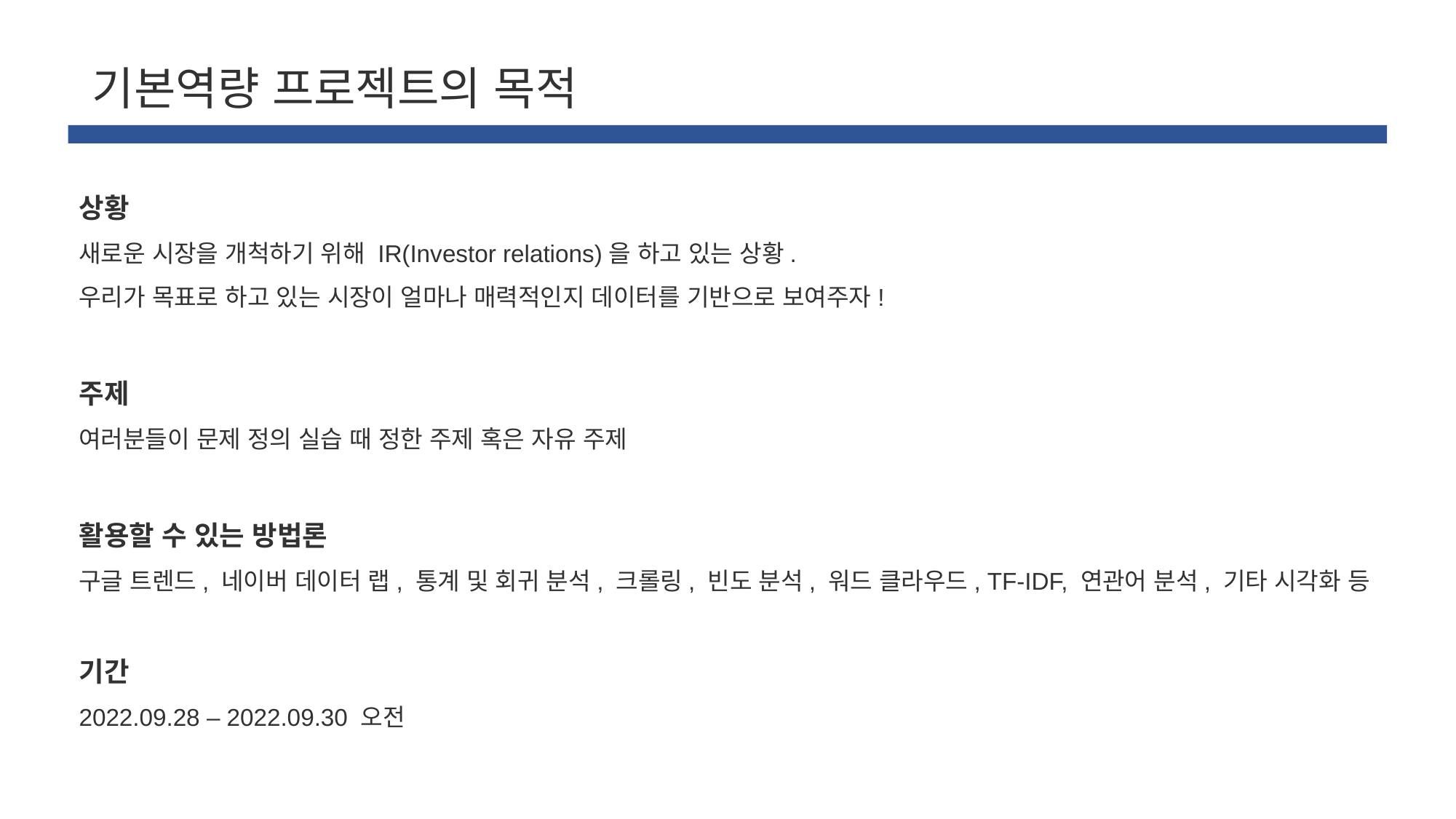

기본역량 프로젝트의 목적

상황
새로운 시장을 개척하기 위해 IR(Investor relations)을 하고 있는 상황.
우리가 목표로 하고 있는 시장이 얼마나 매력적인지 데이터를 기반으로 보여주자!

주제
여러분들이 문제 정의 실습 때 정한 주제 혹은 자유 주제

활용할 수 있는 방법론
구글 트렌드, 네이버 데이터 랩, 통계 및 회귀 분석, 크롤링, 빈도 분석, 워드 클라우드, TF-IDF, 연관어 분석, 기타 시각화 등

기간
2022.09.28 – 2022.09.30 오전